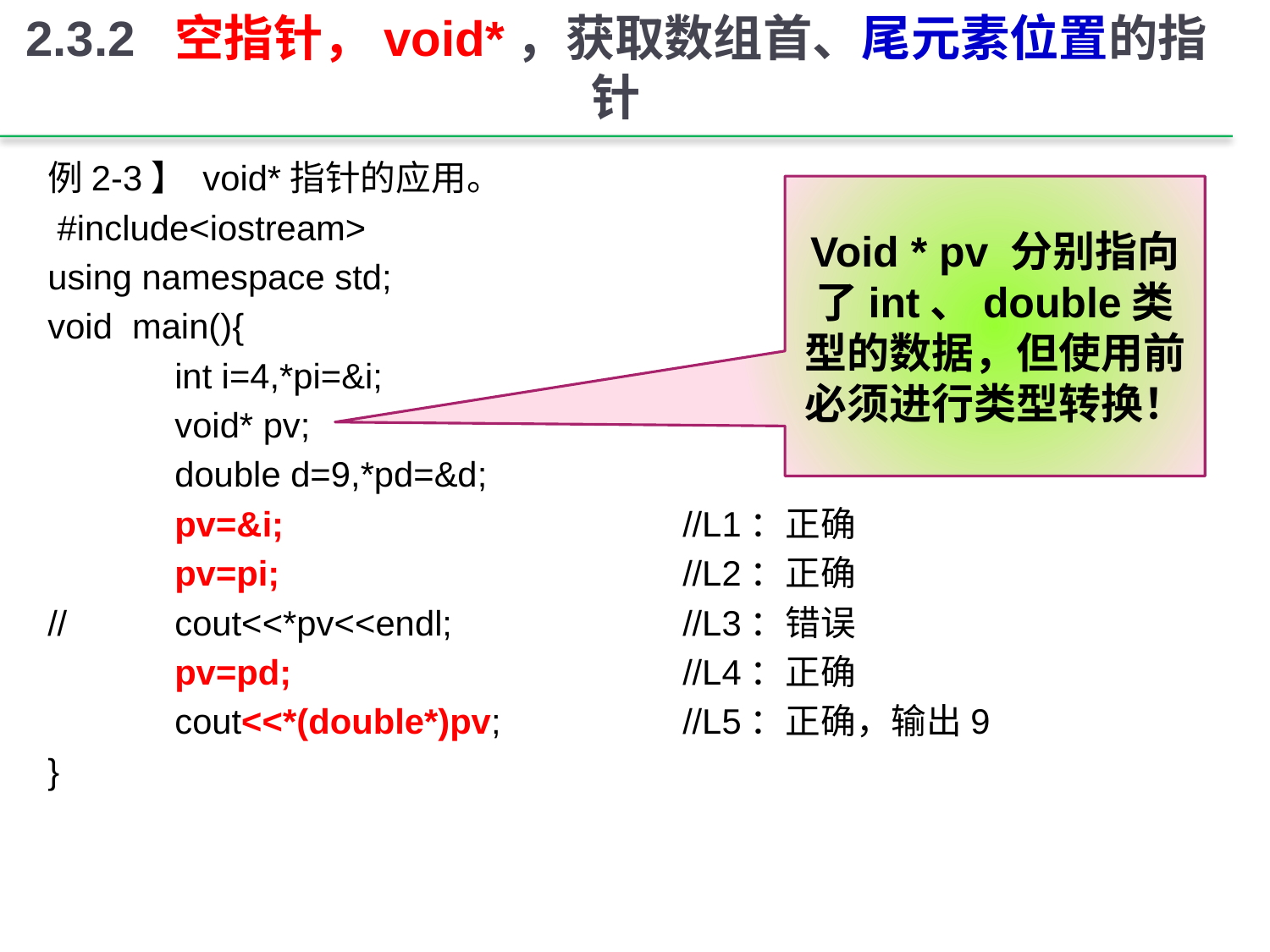

# 2.3.2  空指针，void*，获取数组首、尾元素位置的指针
例2-3】 void*指针的应用。
 #include<iostream>
using namespace std;
void  main(){
	int i=4,*pi=&i;
	void* pv;
	double d=9,*pd=&d;
	pv=&i;      			//L1：正确
	pv=pi;      			//L2：正确
//	cout<<*pv<<endl;		//L3：错误
	pv=pd;      			//L4：正确
	cout<<*(double*)pv;		//L5：正确，输出9
}

Void * pv 分别指向了int、double类型的数据，但使用前必须进行类型转换！